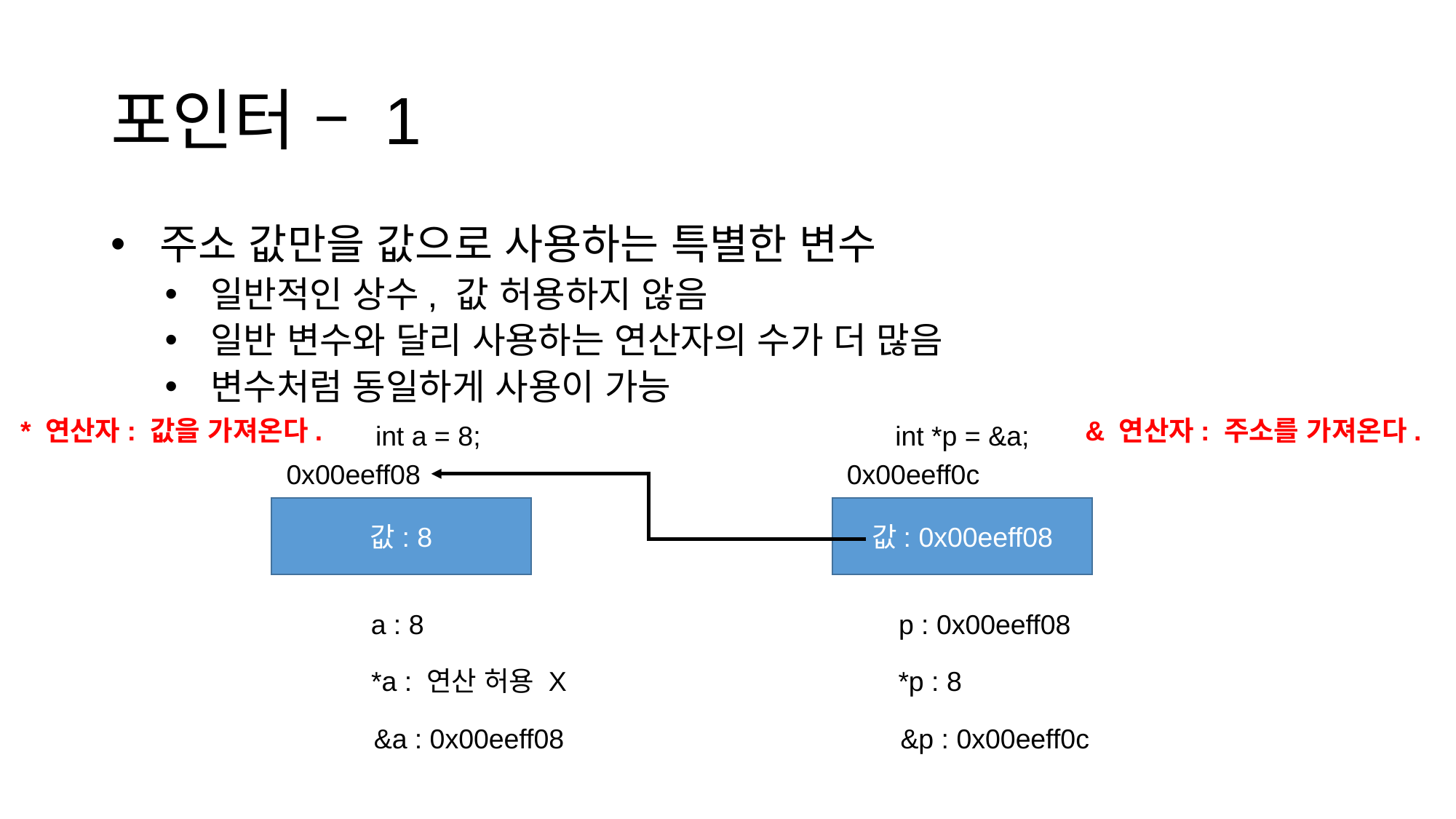

# 포인터 – 1
 주소 값만을 값으로 사용하는 특별한 변수
 일반적인 상수, 값 허용하지 않음
 일반 변수와 달리 사용하는 연산자의 수가 더 많음
 변수처럼 동일하게 사용이 가능
* 연산자: 값을 가져온다.
& 연산자: 주소를 가져온다.
int a = 8;
int *p = &a;
0x00eeff08
0x00eeff0c
값: 8
값: 0x00eeff08
a : 8
p : 0x00eeff08
*a : 연산 허용 X
*p : 8
&a : 0x00eeff08
&p : 0x00eeff0c